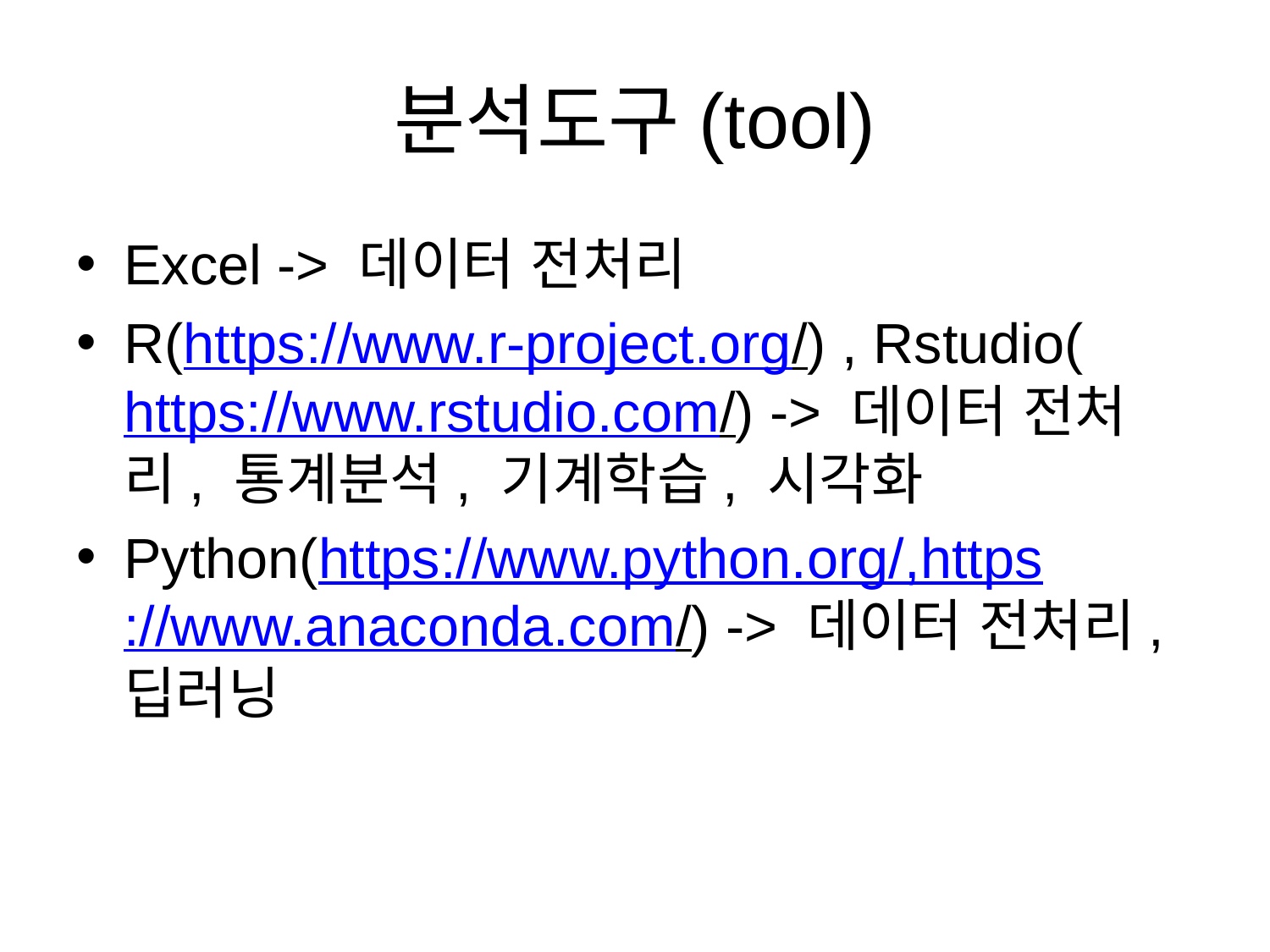

# 분석도구(tool)
Excel -> 데이터 전처리
R(https://www.r-project.org/) , Rstudio(https://www.rstudio.com/) -> 데이터 전처리, 통계분석, 기계학습, 시각화
Python(https://www.python.org/,https://www.anaconda.com/) -> 데이터 전처리, 딥러닝